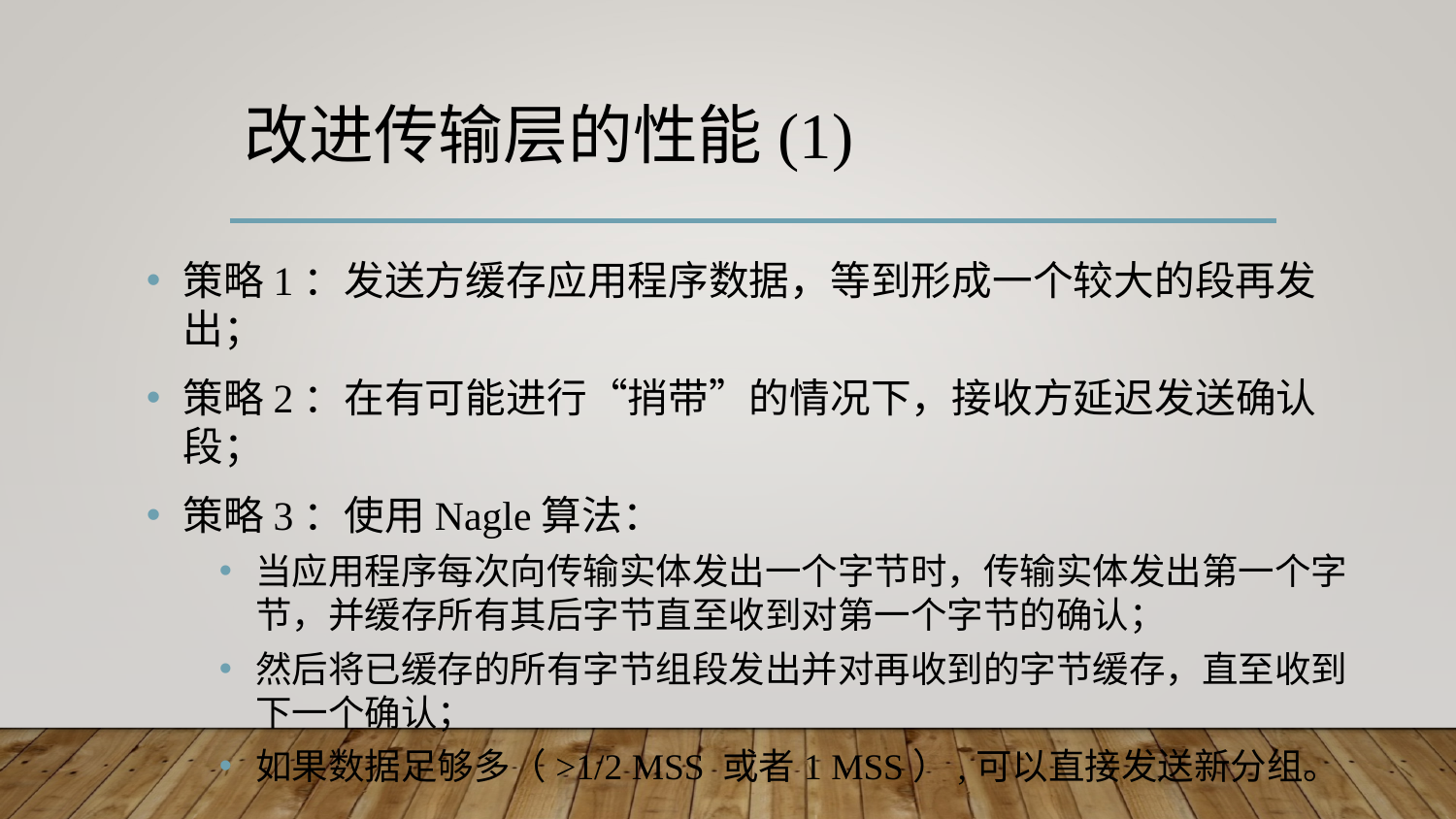

# 改进传输层的性能(1)
策略1：发送方缓存应用程序数据，等到形成一个较大的段再发出；
策略2：在有可能进行“捎带”的情况下，接收方延迟发送确认段；
策略3：使用Nagle算法：
当应用程序每次向传输实体发出一个字节时，传输实体发出第一个字节，并缓存所有其后字节直至收到对第一个字节的确认；
然后将已缓存的所有字节组段发出并对再收到的字节缓存，直至收到下一个确认；
如果数据足够多（>1/2 MSS 或者1 MSS）,可以直接发送新分组。